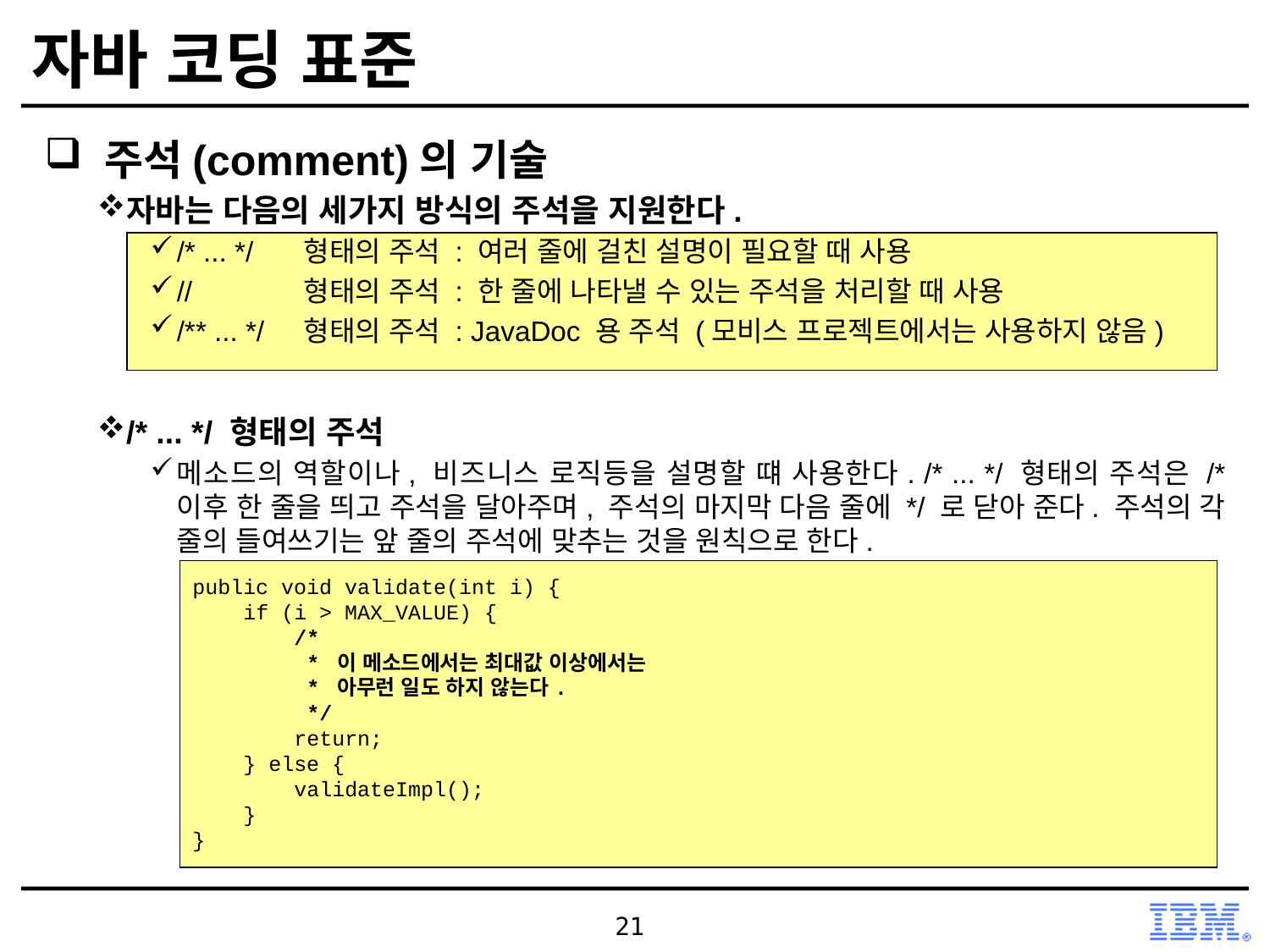

# 자바 코딩 표준
 주석(comment)의 기술
자바는 다음의 세가지 방식의 주석을 지원한다.
/* ... */ 	형태의 주석 : 여러 줄에 걸친 설명이 필요할 때 사용
// 	형태의 주석 : 한 줄에 나타낼 수 있는 주석을 처리할 때 사용
/** ... */	형태의 주석 : JavaDoc 용 주석 (모비스 프로젝트에서는 사용하지 않음)

/* ... */ 형태의 주석
메소드의 역할이나, 비즈니스 로직등을 설명할 떄 사용한다. /* ... */ 형태의 주석은 /* 이후 한 줄을 띄고 주석을 달아주며, 주석의 마지막 다음 줄에 */ 로 닫아 준다. 주석의 각 줄의 들여쓰기는 앞 줄의 주석에 맞추는 것을 원칙으로 한다.

public void validate(int i) {
    if (i > MAX_VALUE) {
        /*
         * 이 메소드에서는 최대값 이상에서는
         * 아무런 일도 하지 않는다.
         */
        return;
    } else {
        validateImpl();
    }
}
21